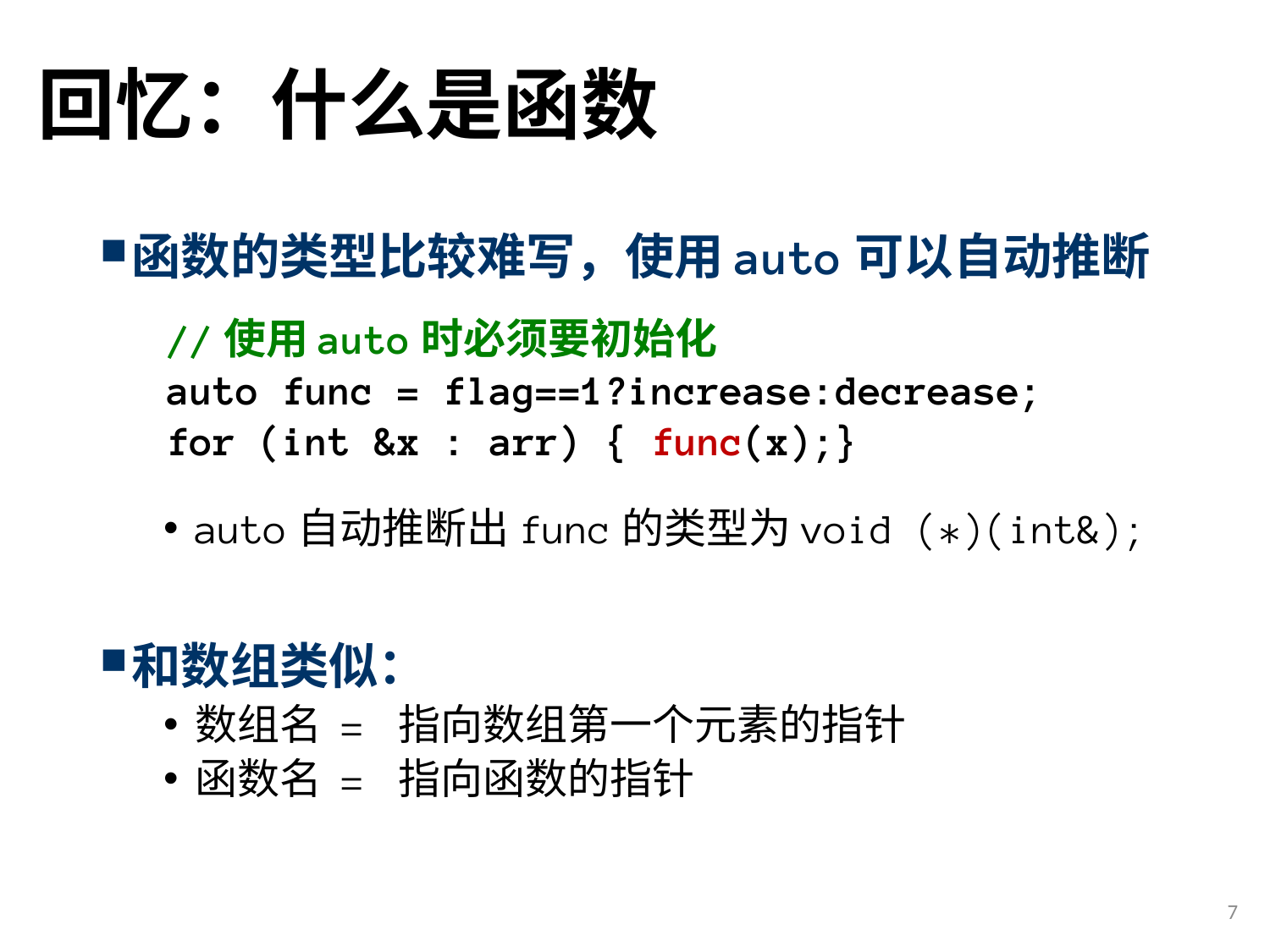

# 回忆：什么是函数
函数的类型比较难写，使用auto可以自动推断

auto自动推断出func的类型为void (*)(int&);

和数组类似：
数组名 = 指向数组第一个元素的指针
函数名 = 指向函数的指针
//使用auto时必须要初始化
auto func = flag==1?increase:decrease;
for (int &x : arr) { func(x);}
7